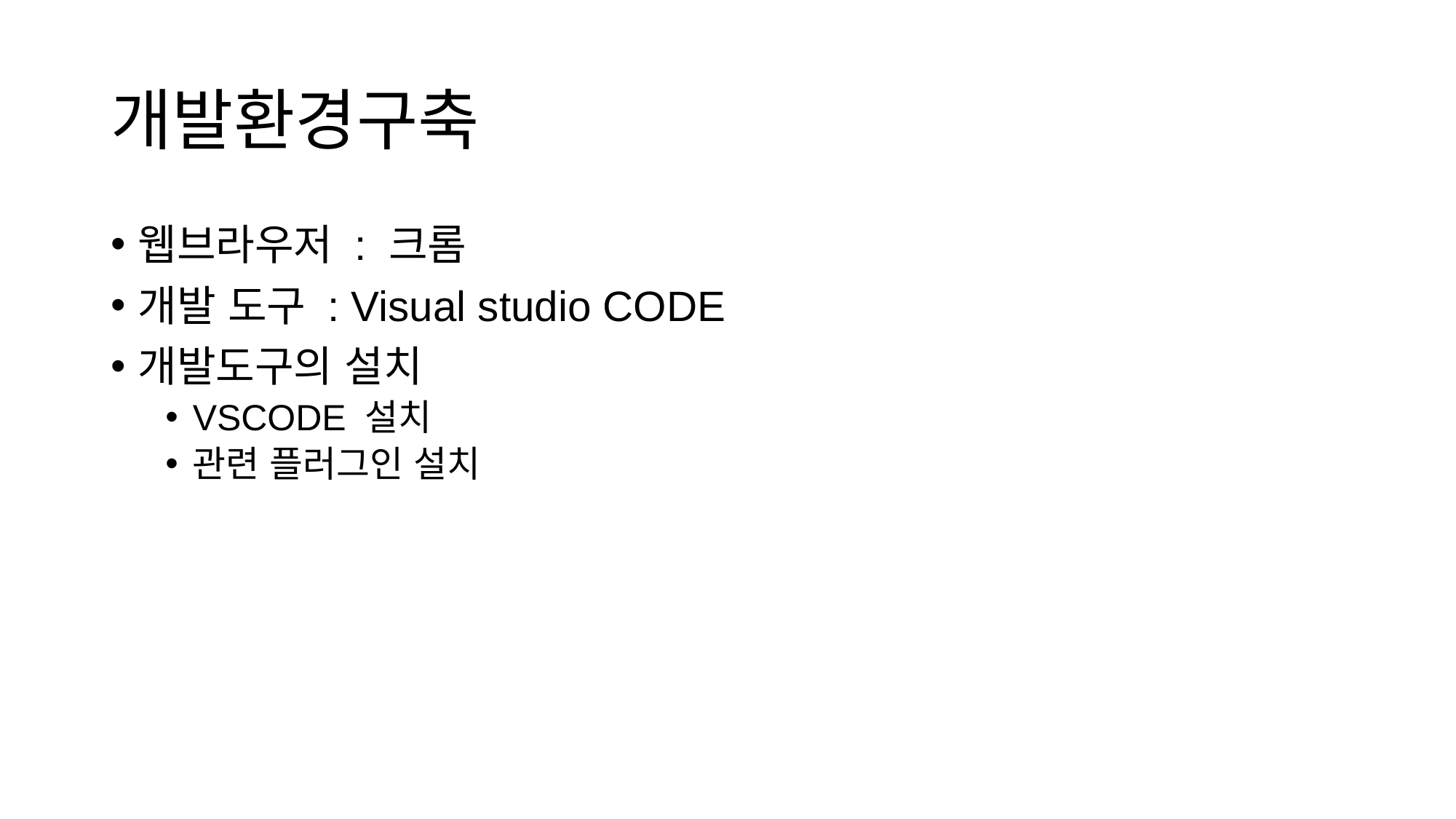

# 개발환경구축
웹브라우저 : 크롬
개발 도구 : Visual studio CODE
개발도구의 설치
VSCODE 설치
관련 플러그인 설치